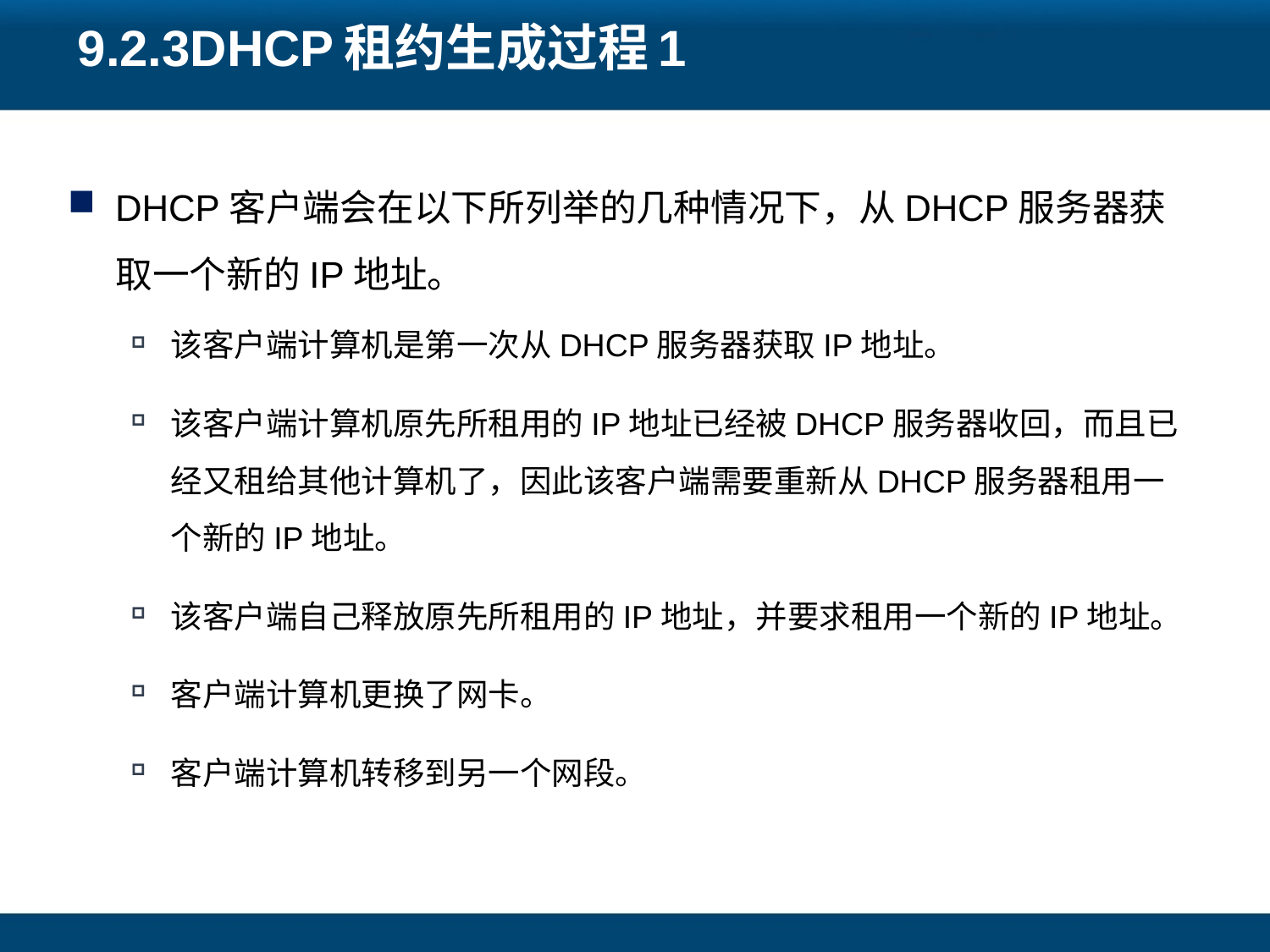

# 9.2.3DHCP租约生成过程1
DHCP客户端会在以下所列举的几种情况下，从DHCP服务器获取一个新的IP地址。
该客户端计算机是第一次从DHCP服务器获取IP地址。
该客户端计算机原先所租用的IP地址已经被DHCP服务器收回，而且已经又租给其他计算机了，因此该客户端需要重新从DHCP服务器租用一个新的IP地址。
该客户端自己释放原先所租用的IP地址，并要求租用一个新的IP地址。
客户端计算机更换了网卡。
客户端计算机转移到另一个网段。